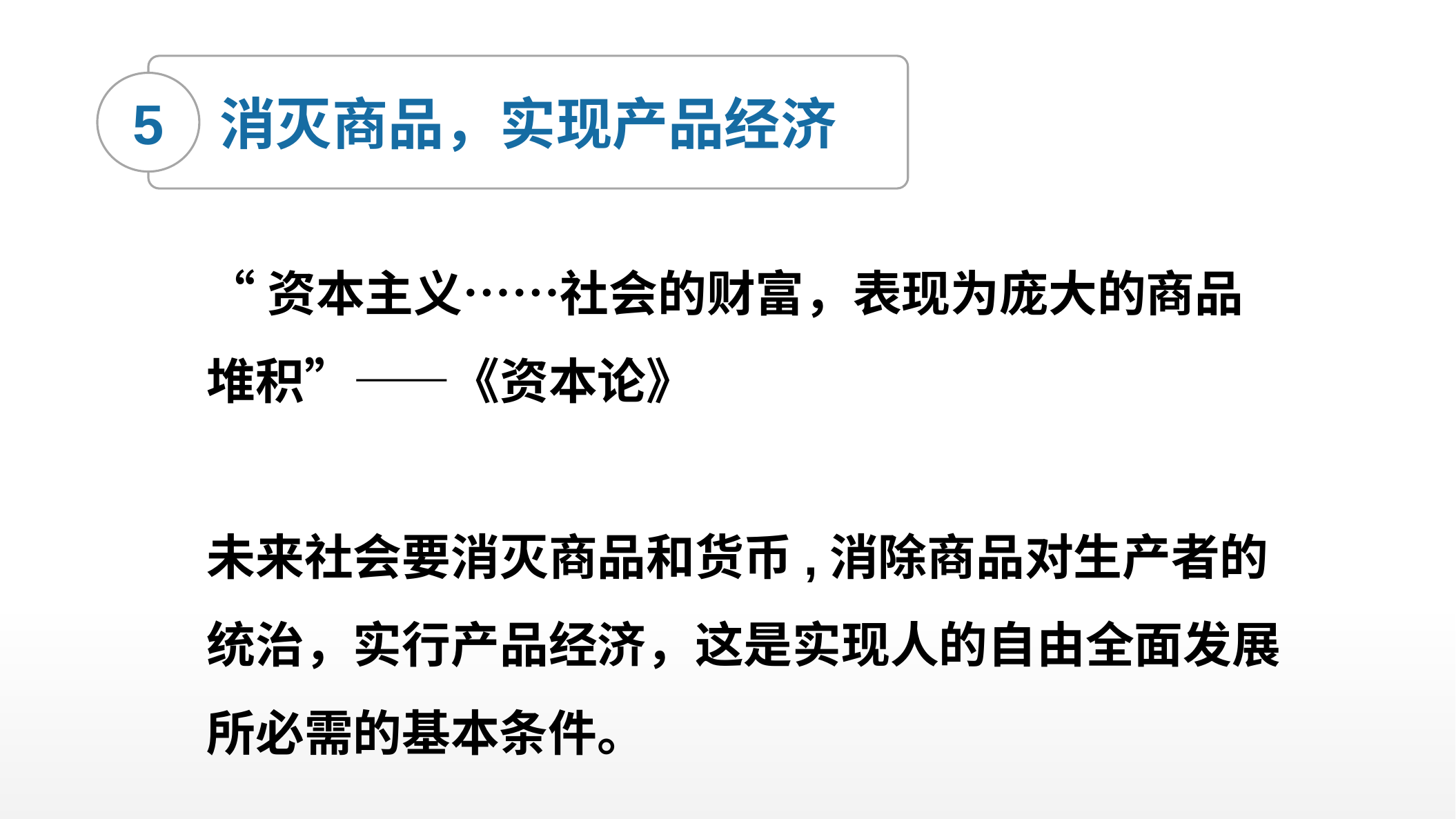

消灭商品，实现产品经济
5
“资本主义……社会的财富，表现为庞大的商品堆积”——《资本论》

未来社会要消灭商品和货币,消除商品对生产者的统治，实行产品经济，这是实现人的自由全面发展所必需的基本条件。